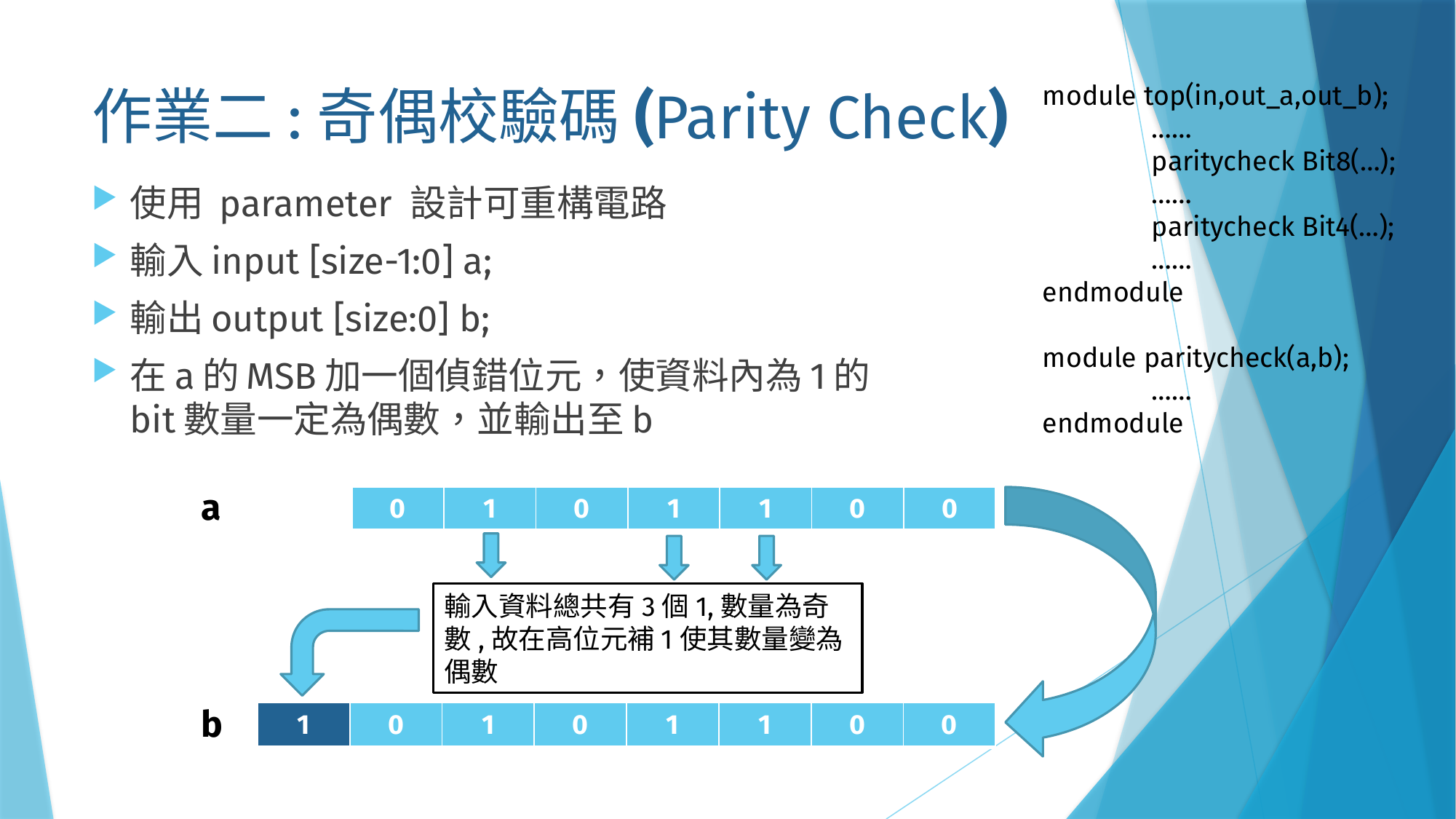

# 作業二:奇偶校驗碼(Parity Check)
module top(in,out_a,out_b);
	……
	paritycheck Bit8(…);
	……
	paritycheck Bit4(…);
	……
endmodule

module paritycheck(a,b);
	……
endmodule

使用 parameter 設計可重構電路
輸入input [size-1:0] a;
輸出output [size:0] b;
在a的MSB加一個偵錯位元，使資料內為1的bit數量一定為偶數，並輸出至b
a
| 0 | 1 | 0 | 1 | 1 | 0 | 0 |
| --- | --- | --- | --- | --- | --- | --- |

輸入資料總共有3個1,數量為奇數,故在高位元補1使其數量變為偶數
b
| 1 | 0 | 1 | 0 | 1 | 1 | 0 | 0 |
| --- | --- | --- | --- | --- | --- | --- | --- |